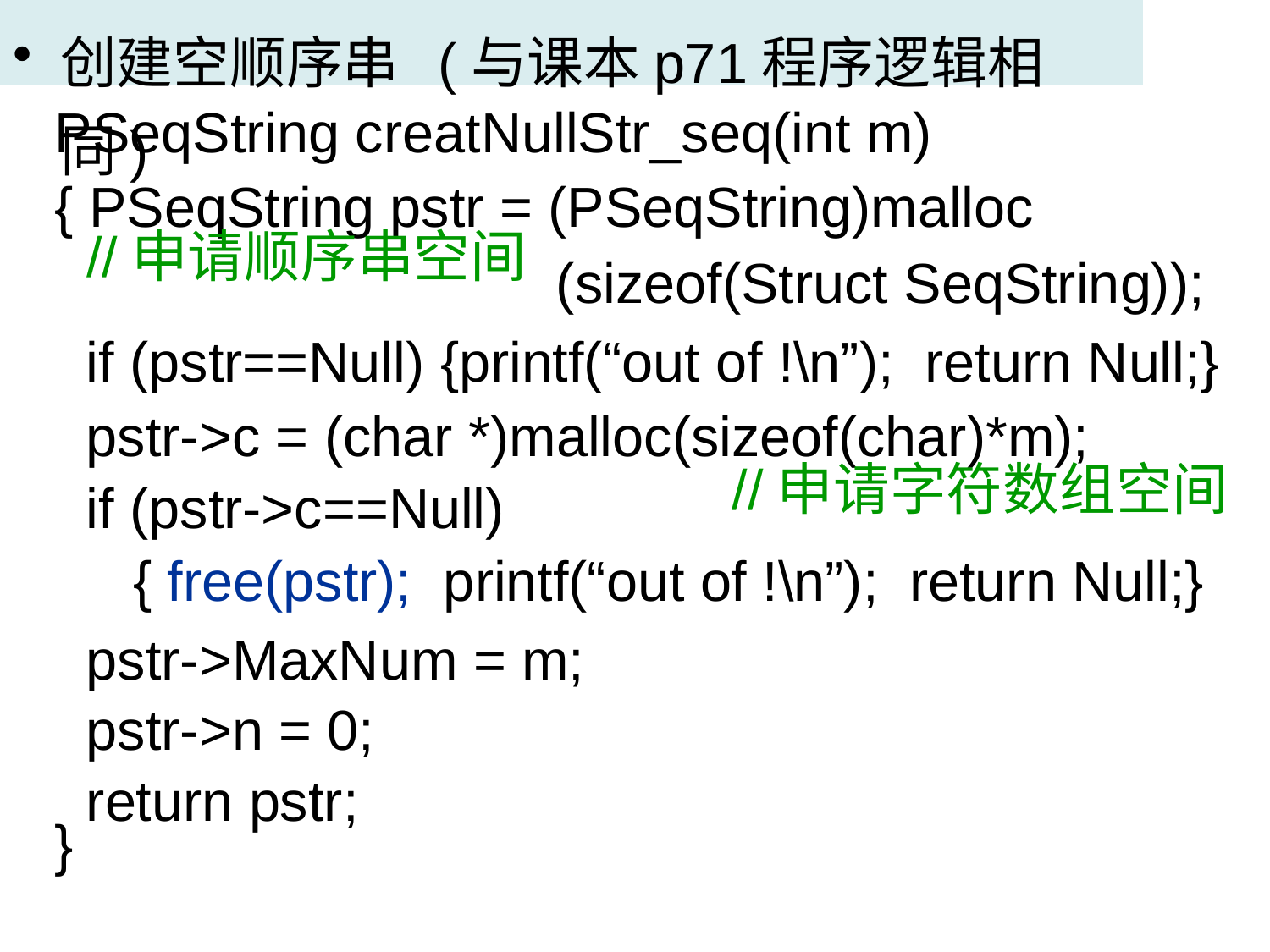

创建空顺序串  (与课本p71程序逻辑相同)
PSeqString creatNullStr_seq(int m)
{ PSeqString pstr = (PSeqString)malloc
                                (sizeof(Struct SeqString));
//申请顺序串空间
  if (pstr==Null) {printf(“out of !\n”);  return Null;}
  pstr->c = (char *)malloc(sizeof(char)*m);
//申请字符数组空间
  if (pstr->c==Null)
     { free(pstr);  printf(“out of !\n”);  return Null;}
  pstr->MaxNum = m;
  pstr->n = 0;
  return pstr;
}